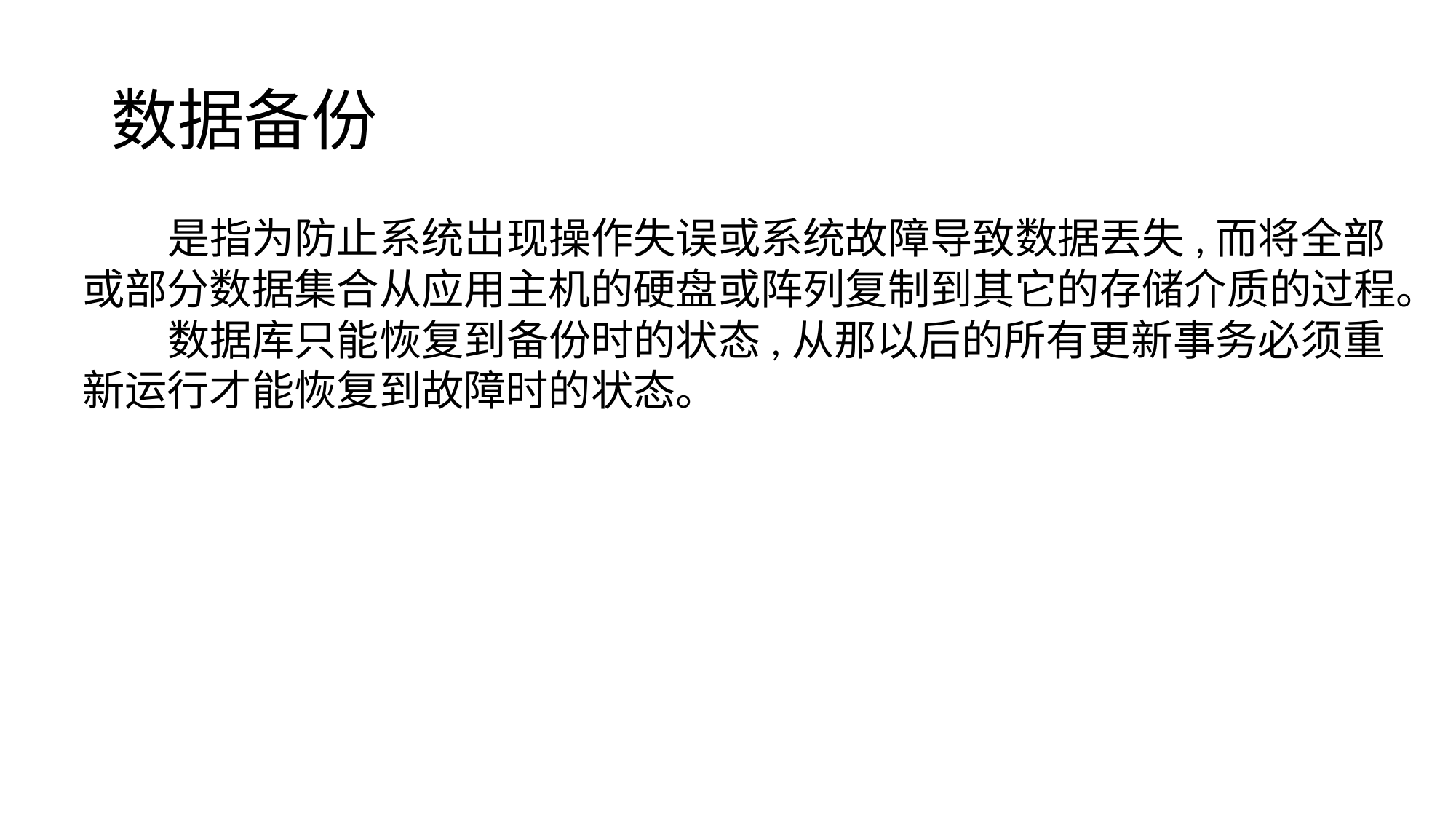

# 数据备份
是指为防止系统岀现操作失误或系统故障导致数据丟失,而将全部或部分数据集合从应用主机的硬盘或阵列复制到其它的存储介质的过程。
数据库只能恢复到备份时的状态,从那以后的所有更新事务必须重新运行才能恢复到故障时的状态。
32